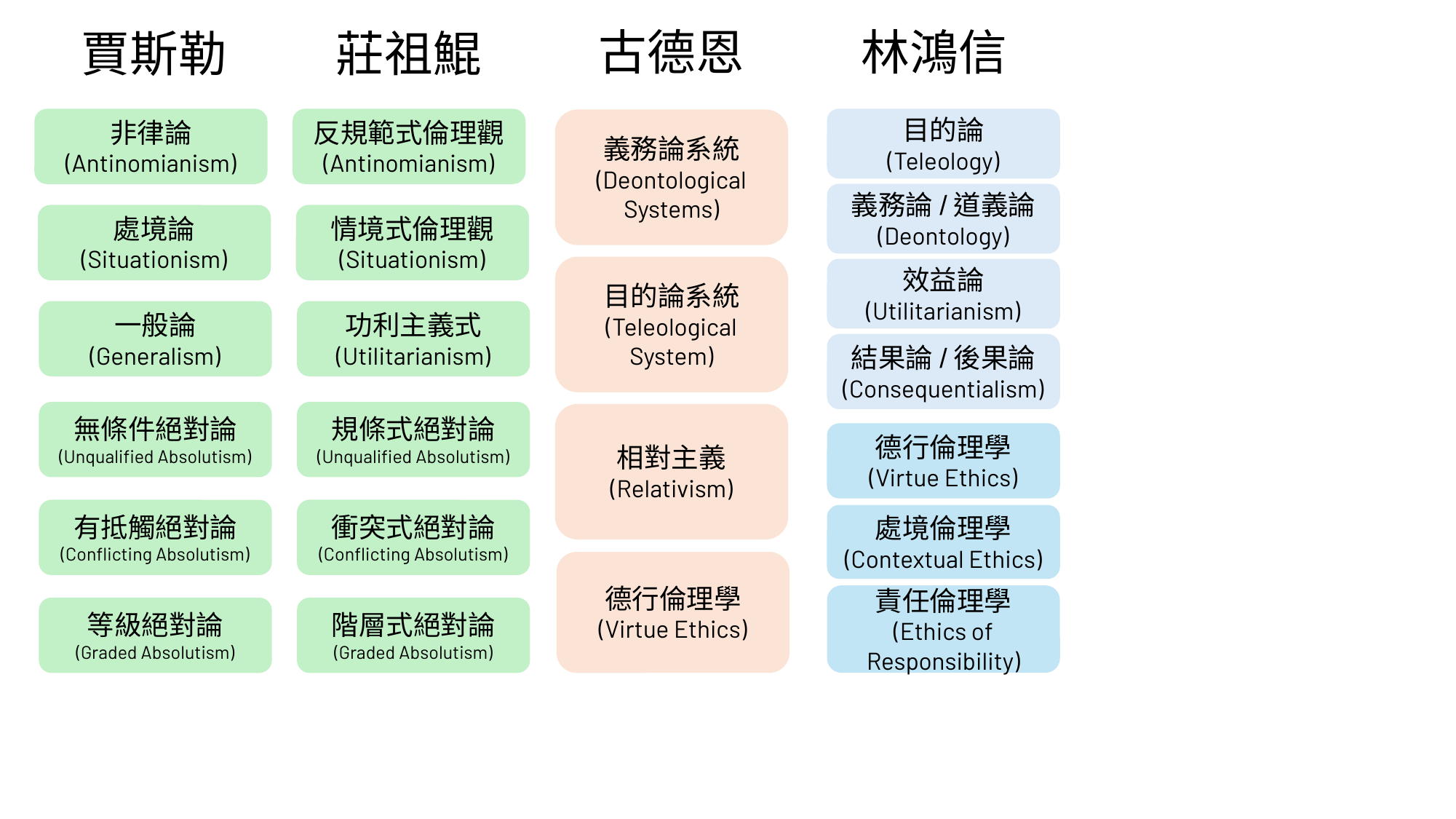

古德恩
林鴻信
賈斯勒
莊祖鯤
非律論
(Antinomianism)
反規範式倫理觀
(Antinomianism)
目的論
(Teleology)
義務論系統
(Deontological Systems)
義務論/道義論
(Deontology)
處境論
(Situationism)
情境式倫理觀
(Situationism)
目的論系統
(Teleological System)
效益論
(Utilitarianism)
一般論
(Generalism)
功利主義式
(Utilitarianism)
結果論/後果論
(Consequentialism)
無條件絕對論
(Unqualified Absolutism)
規條式絕對論
(Unqualified Absolutism)
相對主義
(Relativism)
德行倫理學
(Virtue Ethics)
有抵觸絕對論
(Conflicting Absolutism)
衝突式絕對論
(Conflicting Absolutism)
處境倫理學
(Contextual Ethics)
德行倫理學
(Virtue Ethics)
責任倫理學
(Ethics of Responsibility)
等級絕對論
(Graded Absolutism)
階層式絕對論
(Graded Absolutism)